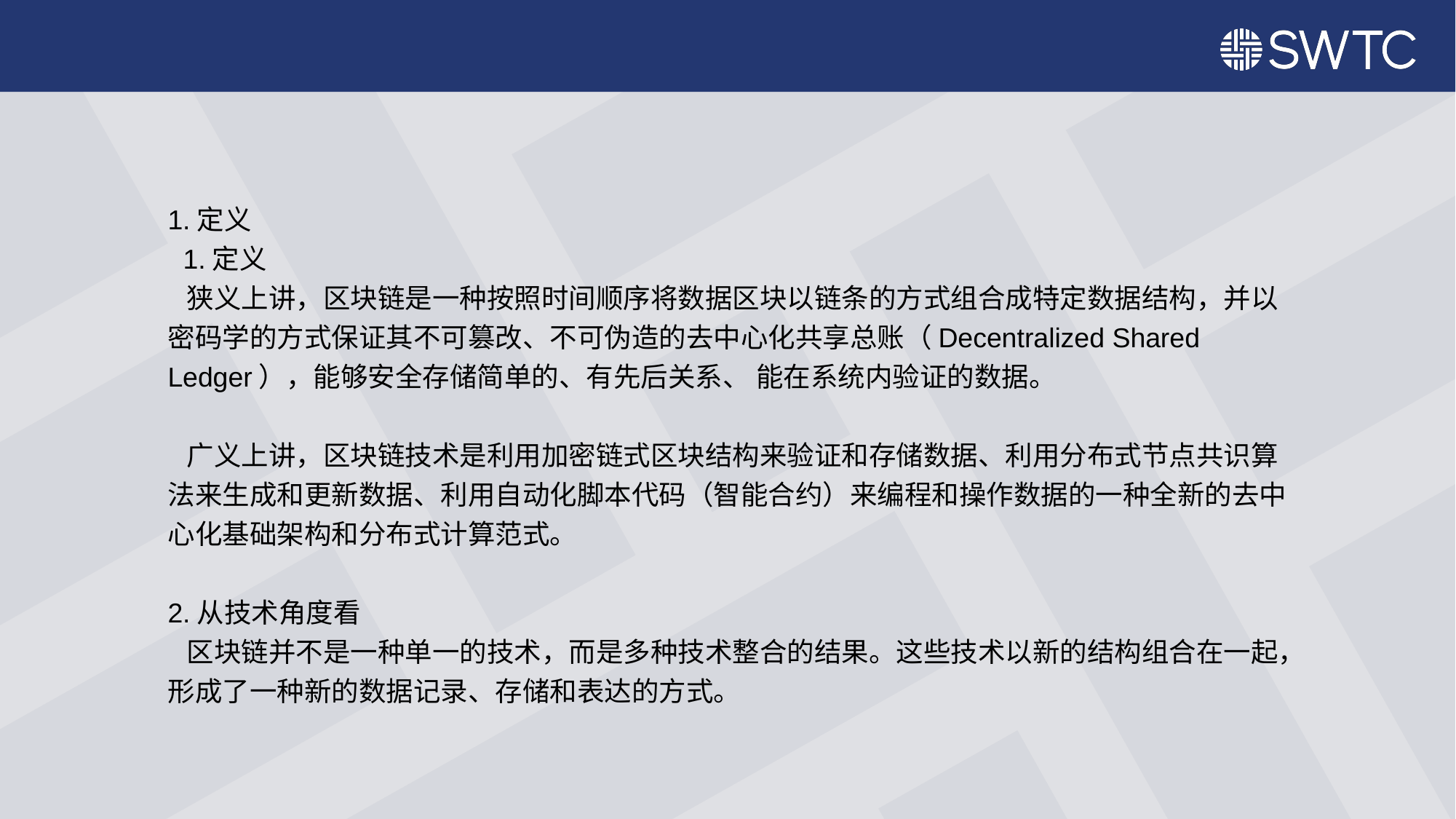

1.定义
  1.定义
  狭义上讲，区块链是一种按照时间顺序将数据区块以链条的方式组合成特定数据结构，并以密码学的方式保证其不可篡改、不可伪造的去中心化共享总账（Decentralized Shared Ledger），能够安全存储简单的、有先后关系、 能在系统内验证的数据。

  广义上讲，区块链技术是利用加密链式区块结构来验证和存储数据、利用分布式节点共识算法来生成和更新数据、利用自动化脚本代码（智能合约）来编程和操作数据的一种全新的去中心化基础架构和分布式计算范式。

2.从技术角度看
  区块链并不是一种单一的技术，而是多种技术整合的结果。这些技术以新的结构组合在一起，形成了一种新的数据记录、存储和表达的方式。